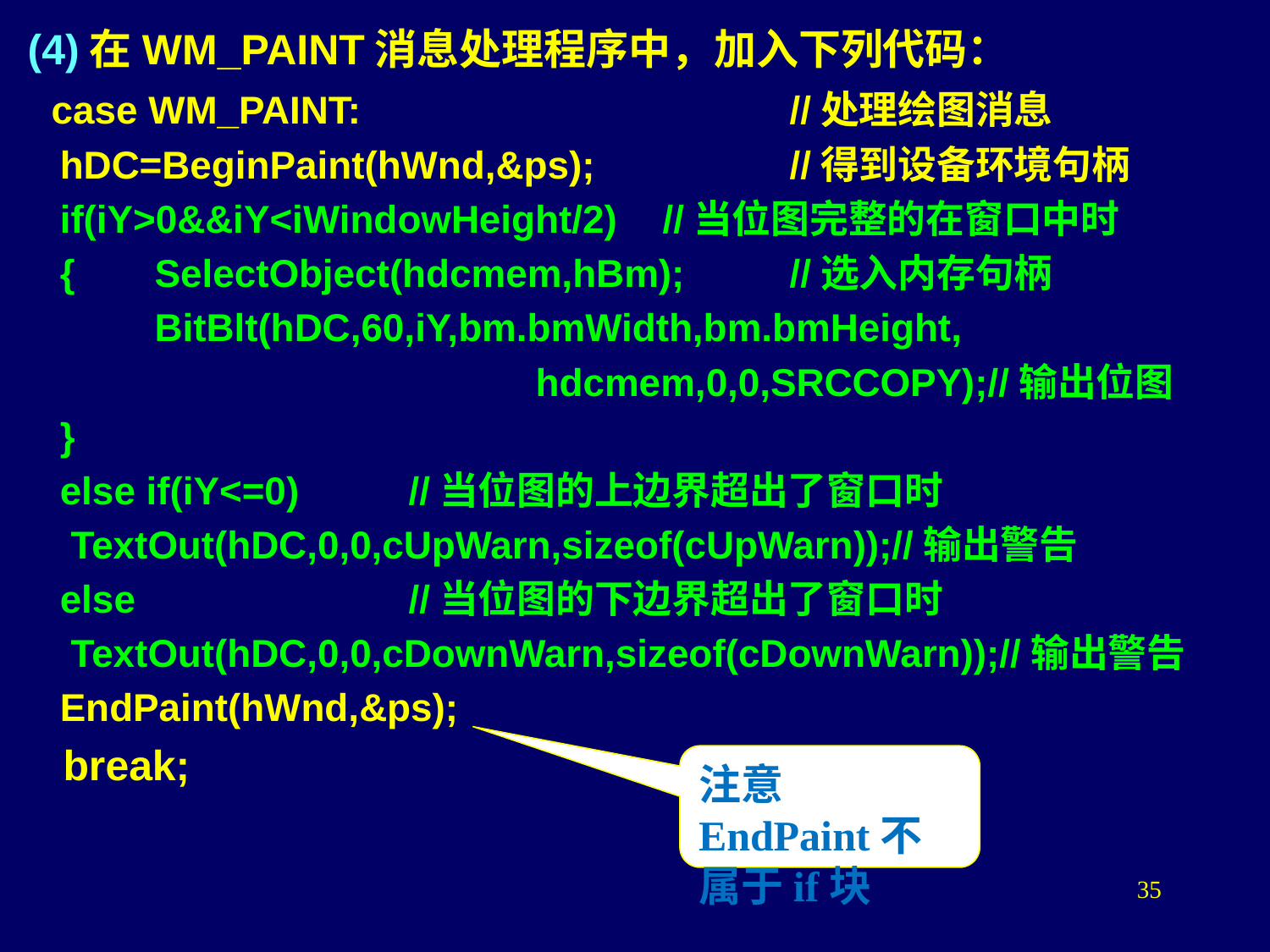

(4)在WM_PAINT消息处理程序中，加入下列代码：
  case WM_PAINT:				//处理绘图消息
   hDC=BeginPaint(hWnd,&ps);		//得到设备环境句柄
   if(iY>0&&iY<iWindowHeight/2)	//当位图完整的在窗口中时
   {	SelectObject(hdcmem,hBm);	//选入内存句柄
	BitBlt(hDC,60,iY,bm.bmWidth,bm.bmHeight,
				hdcmem,0,0,SRCCOPY);//输出位图
   }
   else if(iY<=0)	//当位图的上边界超出了窗口时
    TextOut(hDC,0,0,cUpWarn,sizeof(cUpWarn));//输出警告
   else			//当位图的下边界超出了窗口时
    TextOut(hDC,0,0,cDownWarn,sizeof(cDownWarn));//输出警告
   EndPaint(hWnd,&ps);
   break;
注意EndPaint不属于if块
35